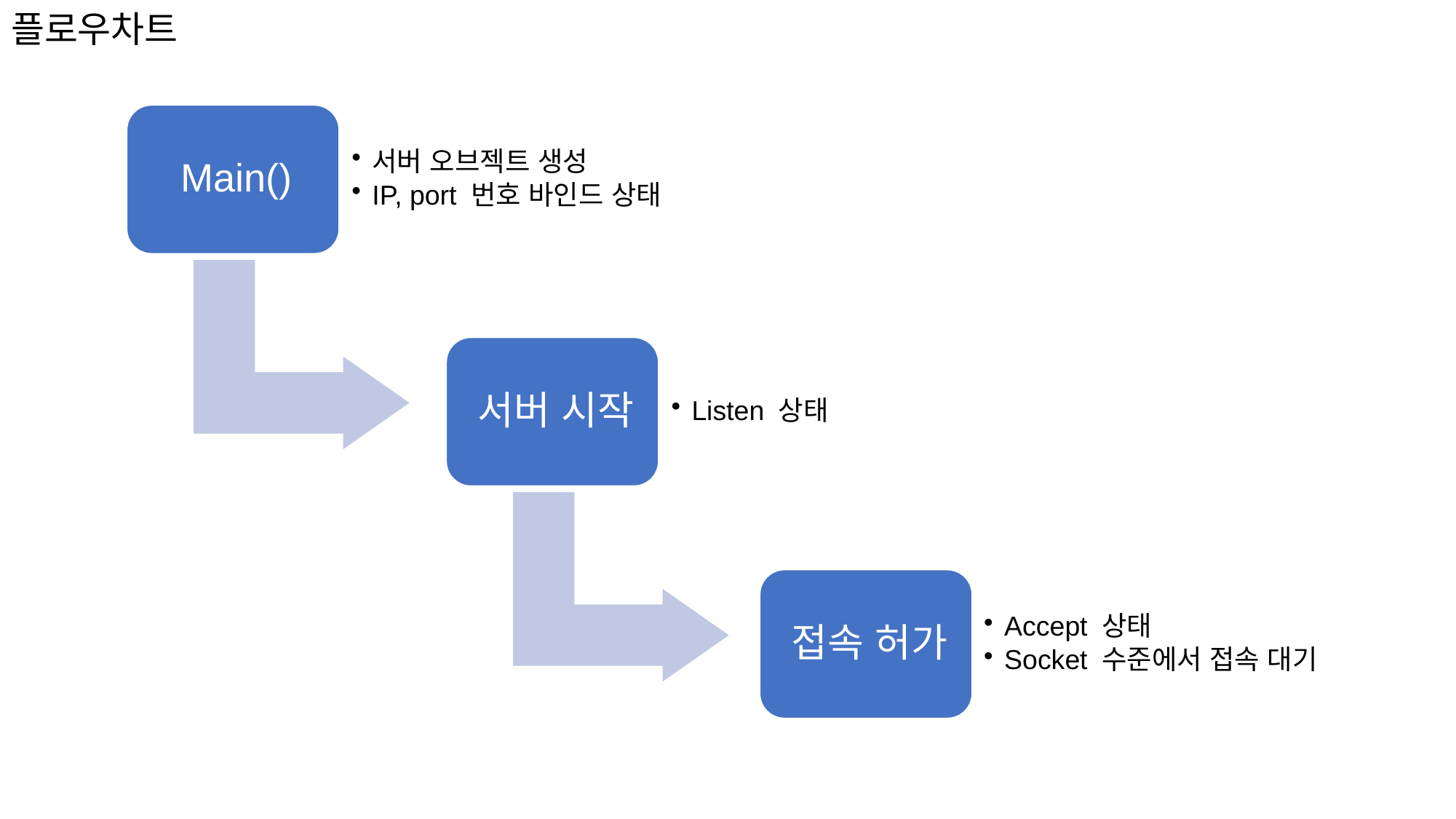

# 플로우차트
Main()
서버 오브젝트 생성
IP, port 번호 바인드 상태
서버 시작
Listen 상태
접속 허가
Accept 상태
Socket 수준에서 접속 대기